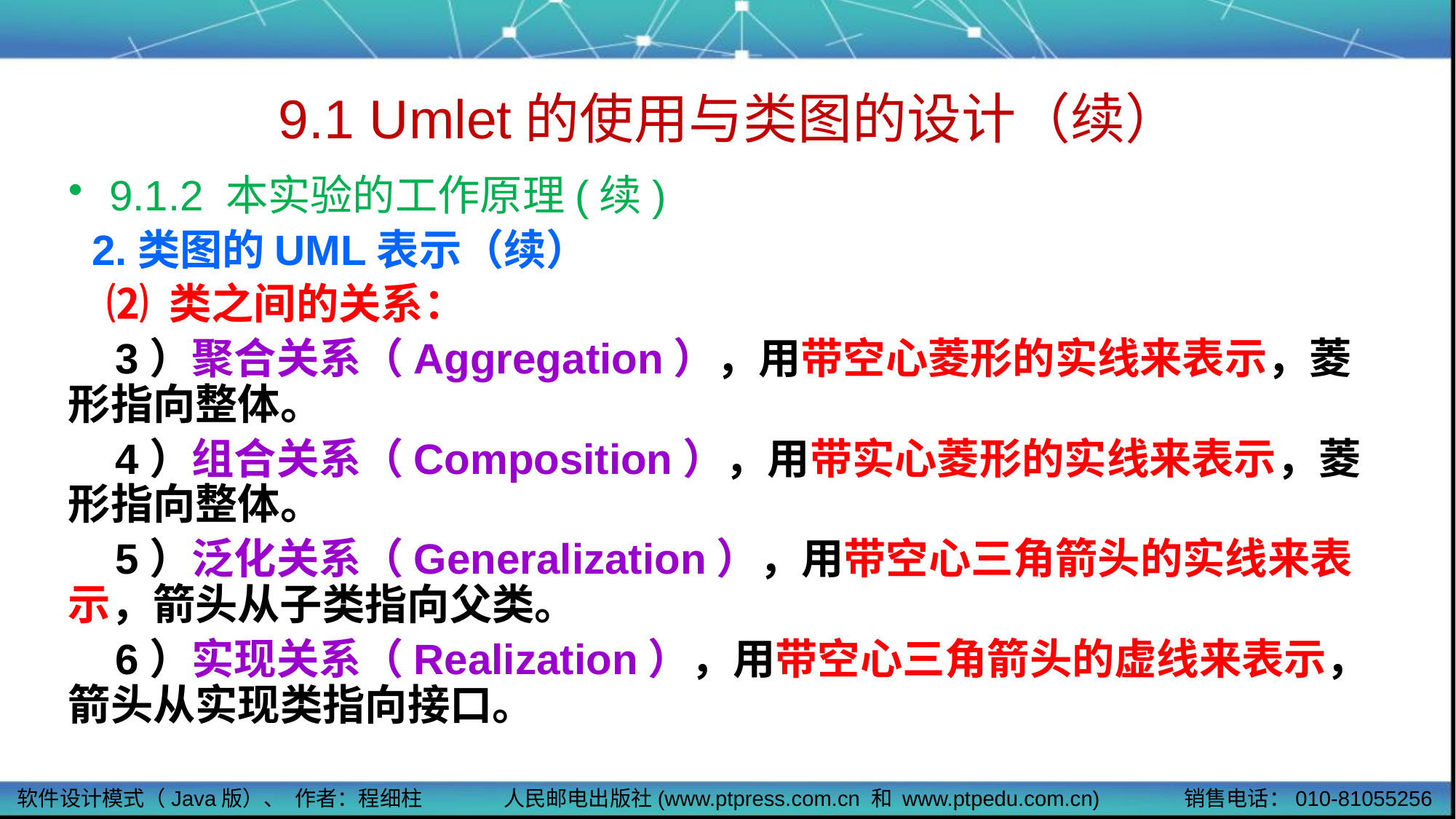

# 9.1 Umlet的使用与类图的设计（续）
9.1.2 本实验的工作原理(续)
  2.类图的UML表示（续）
    ⑵ 类之间的关系：
    3）聚合关系（Aggregation），用带空心菱形的实线来表示，菱形指向整体。
    4）组合关系（Composition），用带实心菱形的实线来表示，菱形指向整体。
    5）泛化关系（Generalization），用带空心三角箭头的实线来表示，箭头从子类指向父类。
    6）实现关系（Realization），用带空心三角箭头的虚线来表示，箭头从实现类指向接口。
软件设计模式（Java版）、  作者：程细柱
人民邮电出版社(www.ptpress.com.cn 和 www.ptpedu.com.cn)
销售电话：010-81055256